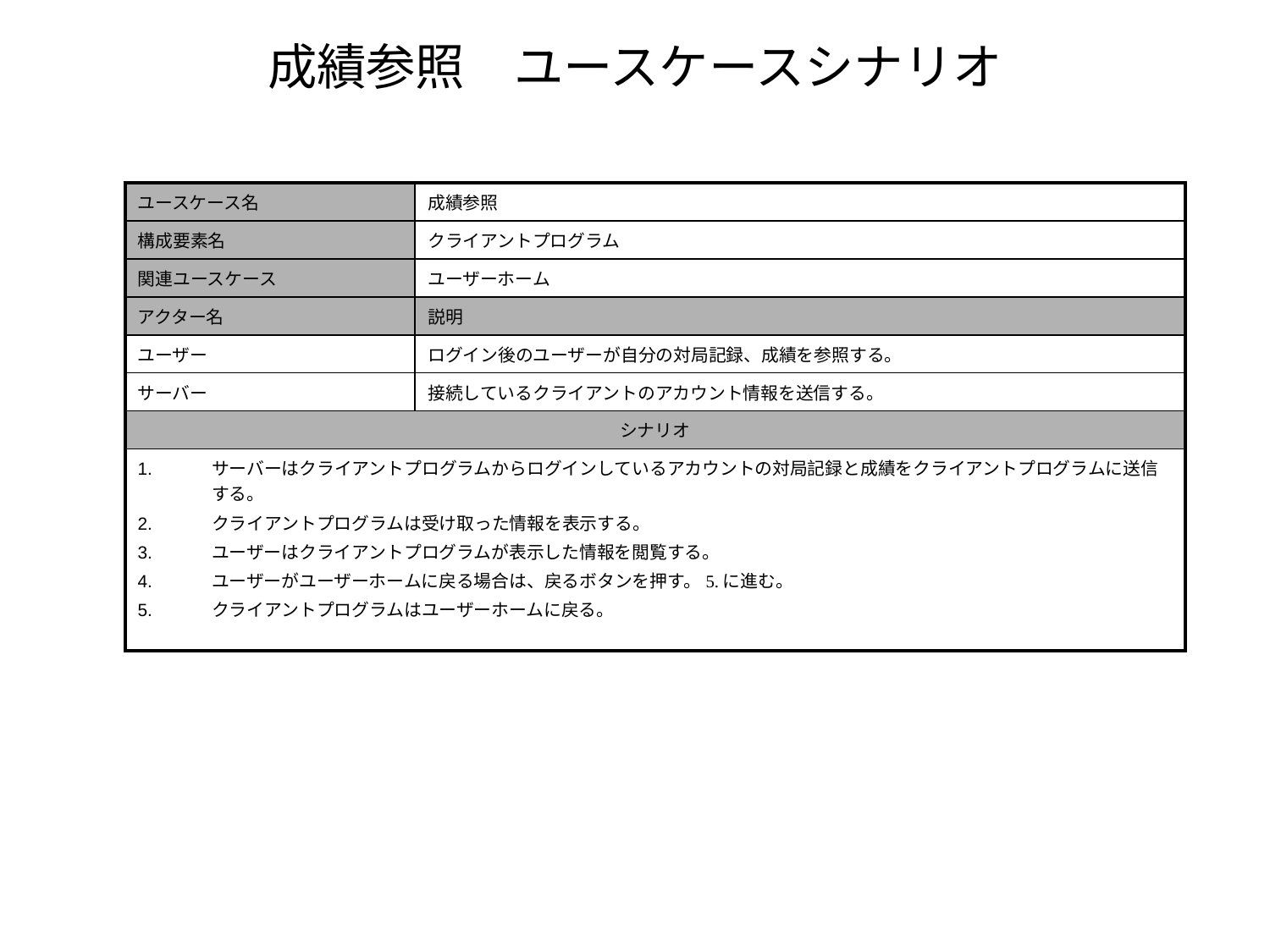

成績参照　ユースケースシナリオ
| ユースケース名 | 成績参照 |
| --- | --- |
| 構成要素名 | クライアントプログラム |
| 関連ユースケース | ユーザーホーム |
| アクター名 | 説明 |
| ユーザー | ログイン後のユーザーが自分の対局記録、成績を参照する。 |
| サーバー | 接続しているクライアントのアカウント情報を送信する。 |
| シナリオ |  |
| サーバーはクライアントプログラムからログインしているアカウントの対局記録と成績をクライアントプログラムに送信する。 クライアントプログラムは受け取った情報を表示する。 ユーザーはクライアントプログラムが表示した情報を閲覧する。 ユーザーがユーザーホームに戻る場合は、戻るボタンを押す。5.に進む。 クライアントプログラムはユーザーホームに戻る。 |  |